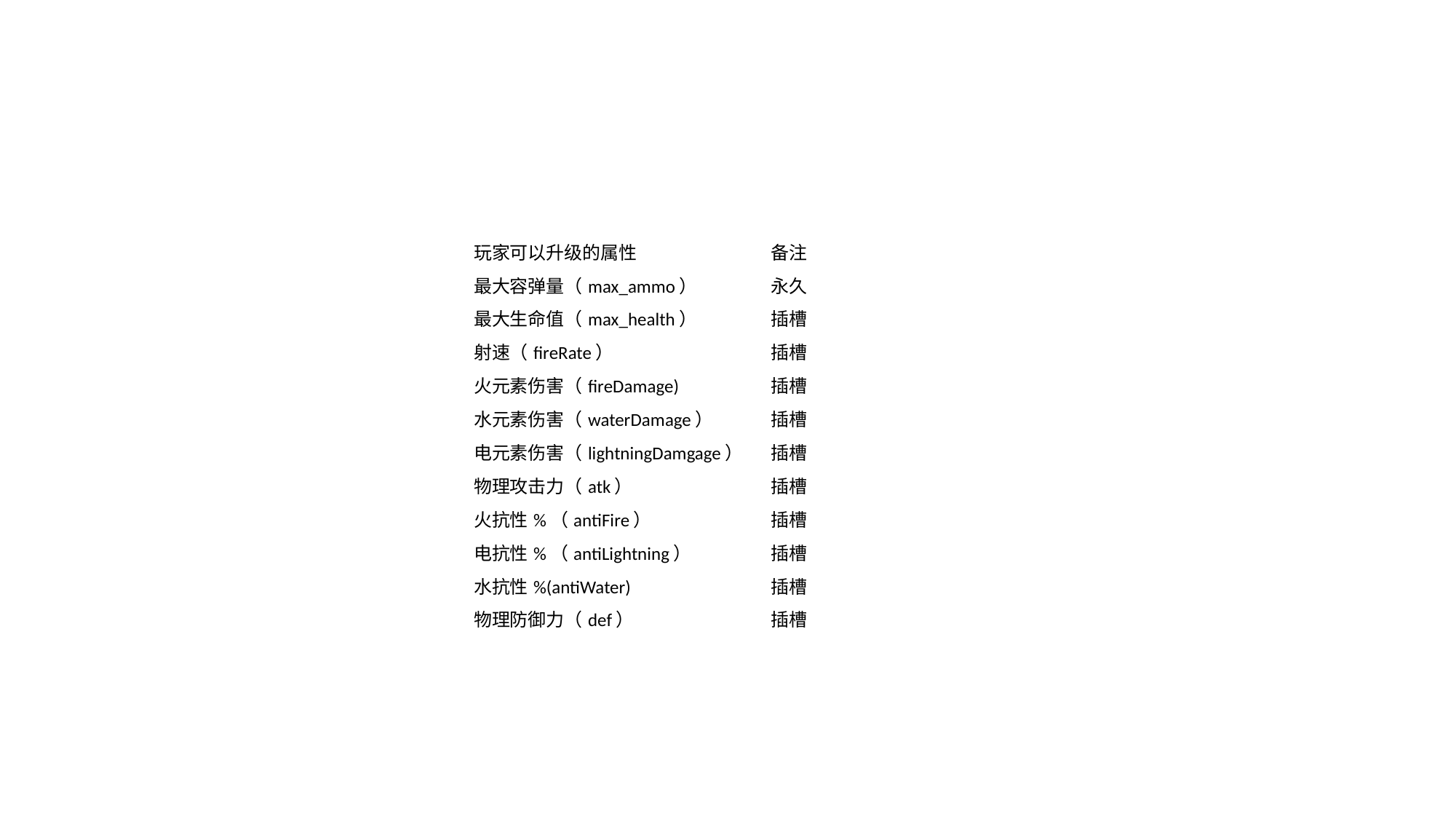

| 玩家可以升级的属性 | 备注 |
| --- | --- |
| 最大容弹量（max\_ammo） | 永久 |
| 最大生命值（max\_health） | 插槽 |
| 射速（fireRate） | 插槽 |
| 火元素伤害（fireDamage) | 插槽 |
| 水元素伤害（waterDamage） | 插槽 |
| 电元素伤害（lightningDamgage） | 插槽 |
| 物理攻击力（atk） | 插槽 |
| 火抗性%（antiFire） | 插槽 |
| 电抗性%（antiLightning） | 插槽 |
| 水抗性%(antiWater) | 插槽 |
| 物理防御力（def） | 插槽 |